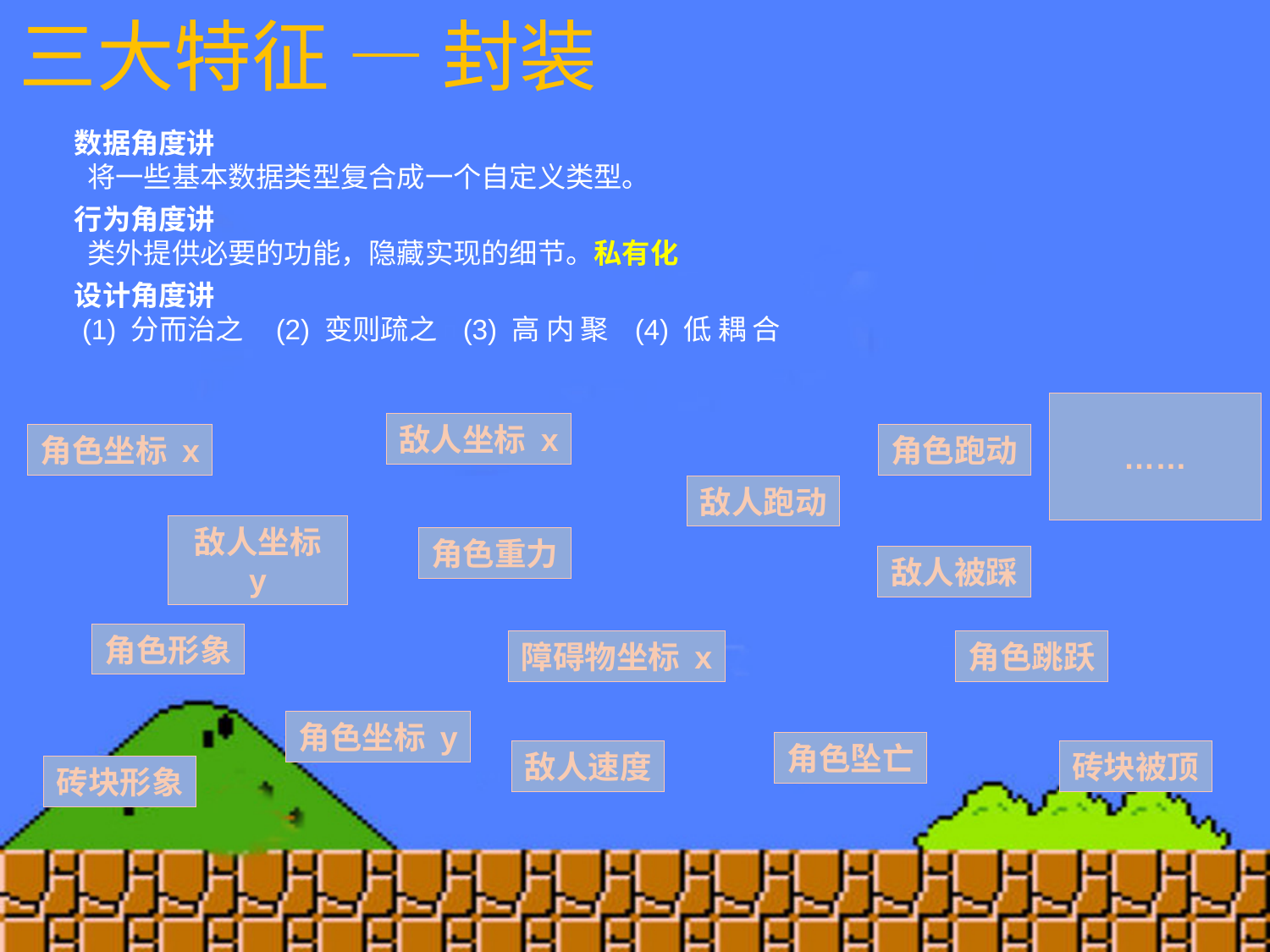

三大特征 — 封装
数据角度讲
 将一些基本数据类型复合成一个自定义类型。
行为角度讲
 类外提供必要的功能，隐藏实现的细节。私有化
设计角度讲
 (1) 分而治之    (2) 变则疏之   (3) 高 内 聚   (4) 低 耦 合

……

敌人坐标 x
角色坐标 x
角色跑动
敌人跑动
敌人坐标 y
角色重力
敌人被踩
角色形象
障碍物坐标 x
角色跳跃
角色坐标 y
角色坠亡
敌人速度
砖块被顶
砖块形象